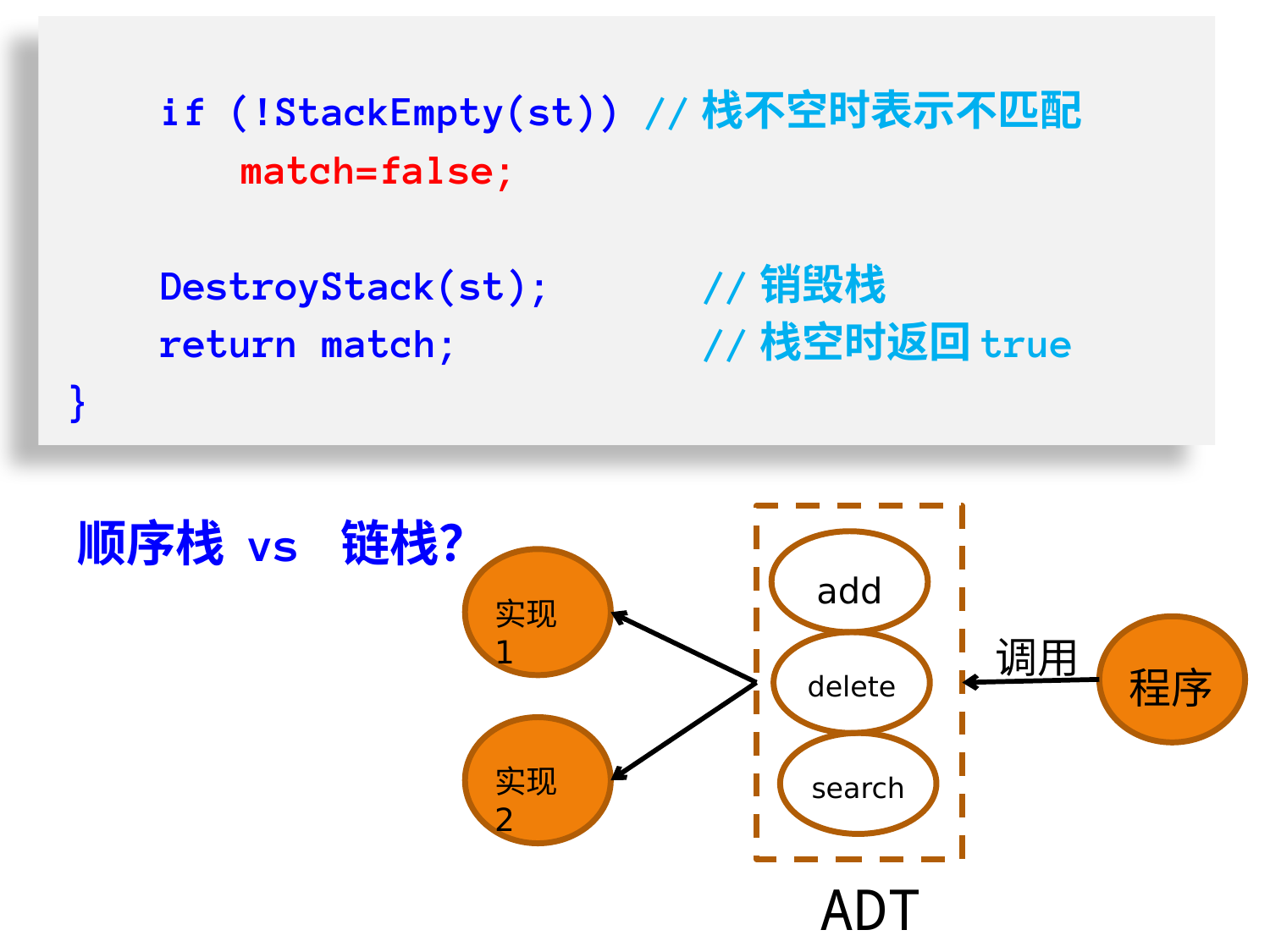

if (!StackEmpty(st)) //栈不空时表示不匹配
	  match=false;

    DestroyStack(st);		//销毁栈
    return match;		//栈空时返回true
}
顺序栈 vs 链栈？

add

实现1

调用

delete
程序

search
实现2
ADT